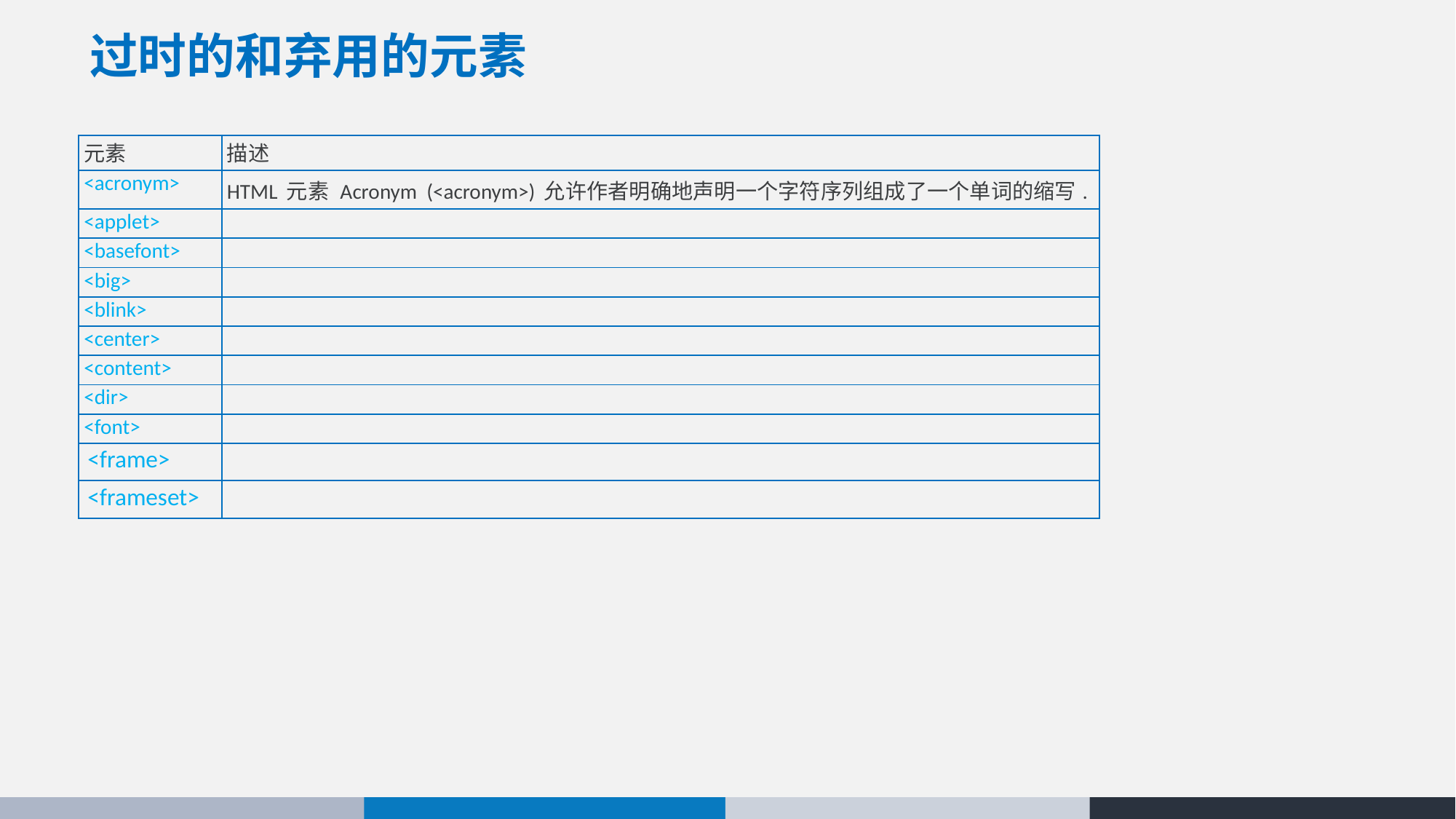

# 过时的和弃用的元素
| 元素 | 描述 |
| --- | --- |
| <acronym> | HTML 元素 Acronym  (<acronym>) 允许作者明确地声明一个字符序列组成了一个单词的缩写. |
| <applet> |  |
| <basefont> |  |
| <big> |  |
| <blink> |  |
| <center> |  |
| <content> |  |
| <dir> |  |
| <font> |  |
| <frame> |  |
| <frameset> |  |